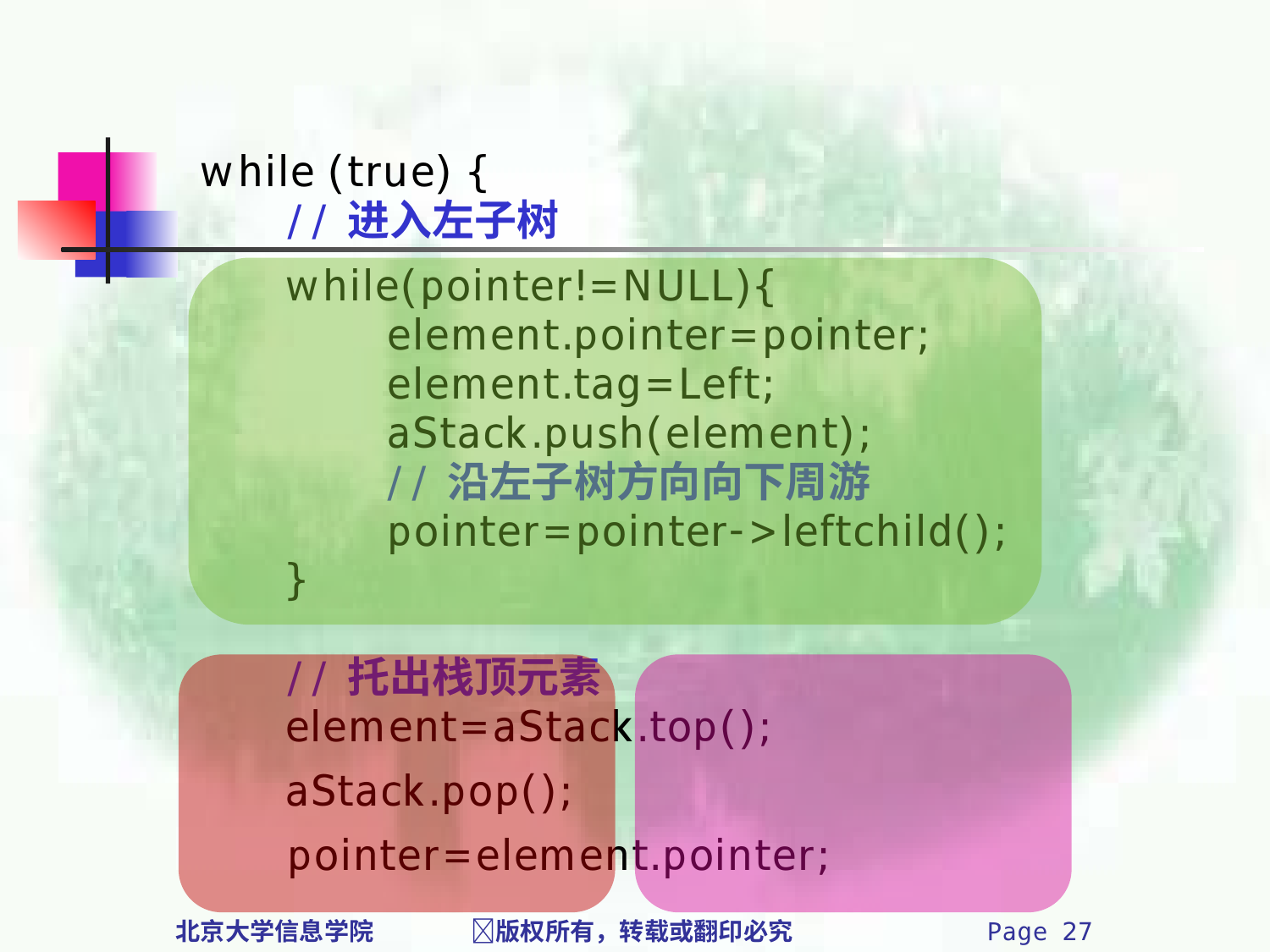

while (true) {
       //进入左子树

	   while(pointer!=NULL){
		 element.pointer=pointer;
		 element.tag=Left;
		 aStack.push(element);
		 //沿左子树方向向下周游
		 pointer=pointer->leftchild();
	   }

       //托出栈顶元素
	   element=aStack.top();
	   aStack.pop();
       pointer=element.pointer;

北京大学信息学院                 ©版权所有，转载或翻印必究                                 Page  27